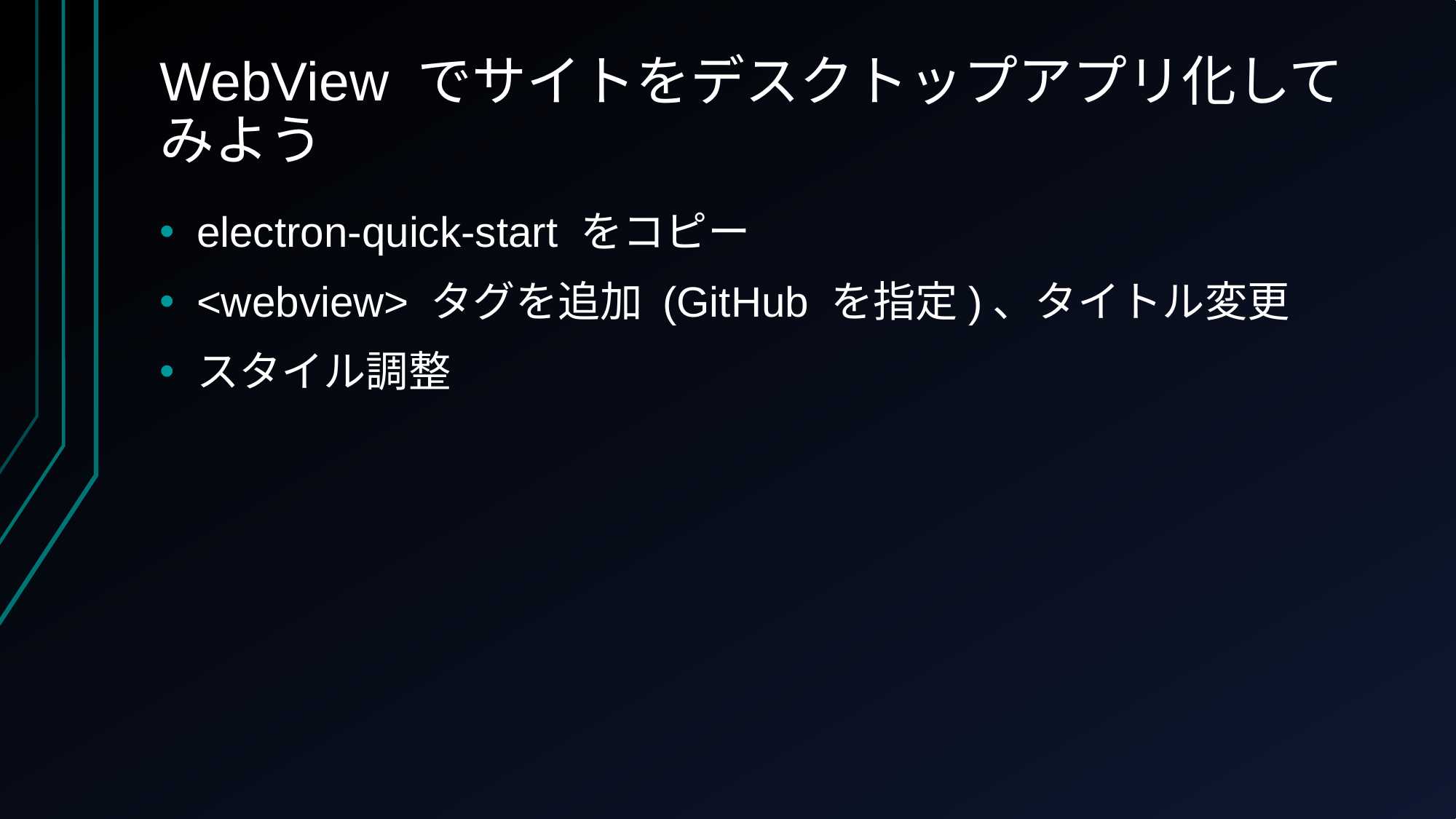

# WebView でサイトをデスクトップアプリ化してみよう
electron-quick-start をコピー
<webview> タグを追加 (GitHub を指定)、タイトル変更
スタイル調整